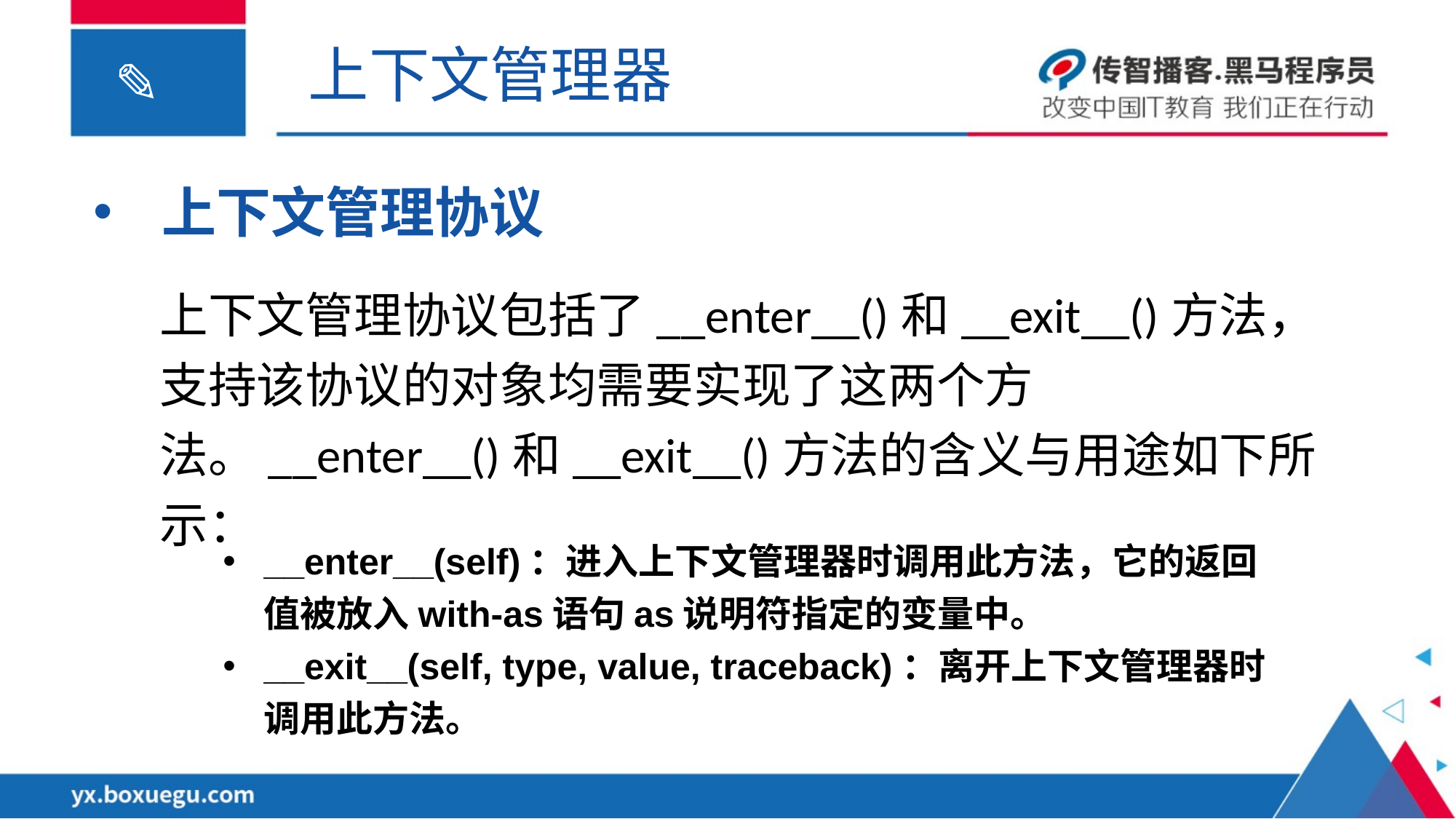

上下文管理器
上下文管理协议
上下文管理协议包括了__enter__()和__exit__()方法，支持该协议的对象均需要实现了这两个方法。__enter__()和__exit__()方法的含义与用途如下所示：
__enter__(self)：进入上下文管理器时调用此方法，它的返回值被放入with-as语句as说明符指定的变量中。
__exit__(self, type, value, traceback)：离开上下文管理器时调用此方法。